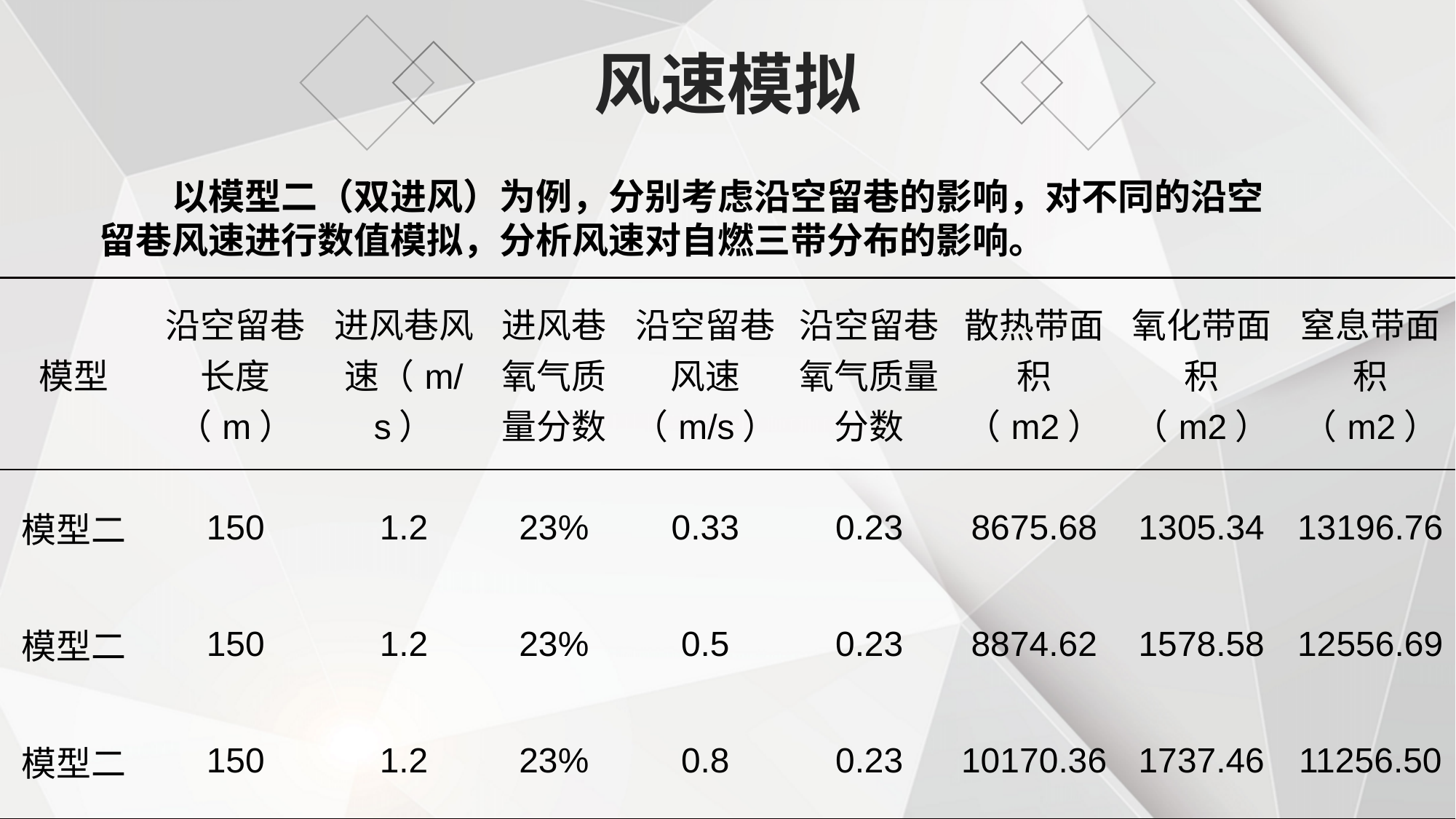

风速模拟
以模型二（双进风）为例，分别考虑沿空留巷的影响，对不同的沿空留巷风速进行数值模拟，分析风速对自燃三带分布的影响。
| 模型 | 沿空留巷长度（m） | 进风巷风速（m/s） | 进风巷氧气质量分数 | 沿空留巷风速（m/s） | 沿空留巷氧气质量分数 | 散热带面积（m2） | 氧化带面积（m2） | 窒息带面积（m2） |
| --- | --- | --- | --- | --- | --- | --- | --- | --- |
| 模型二 | 150 | 1.2 | 23% | 0.33 | 0.23 | 8675.68 | 1305.34 | 13196.76 |
| 模型二 | 150 | 1.2 | 23% | 0.5 | 0.23 | 8874.62 | 1578.58 | 12556.69 |
| 模型二 | 150 | 1.2 | 23% | 0.8 | 0.23 | 10170.36 | 1737.46 | 11256.50 |